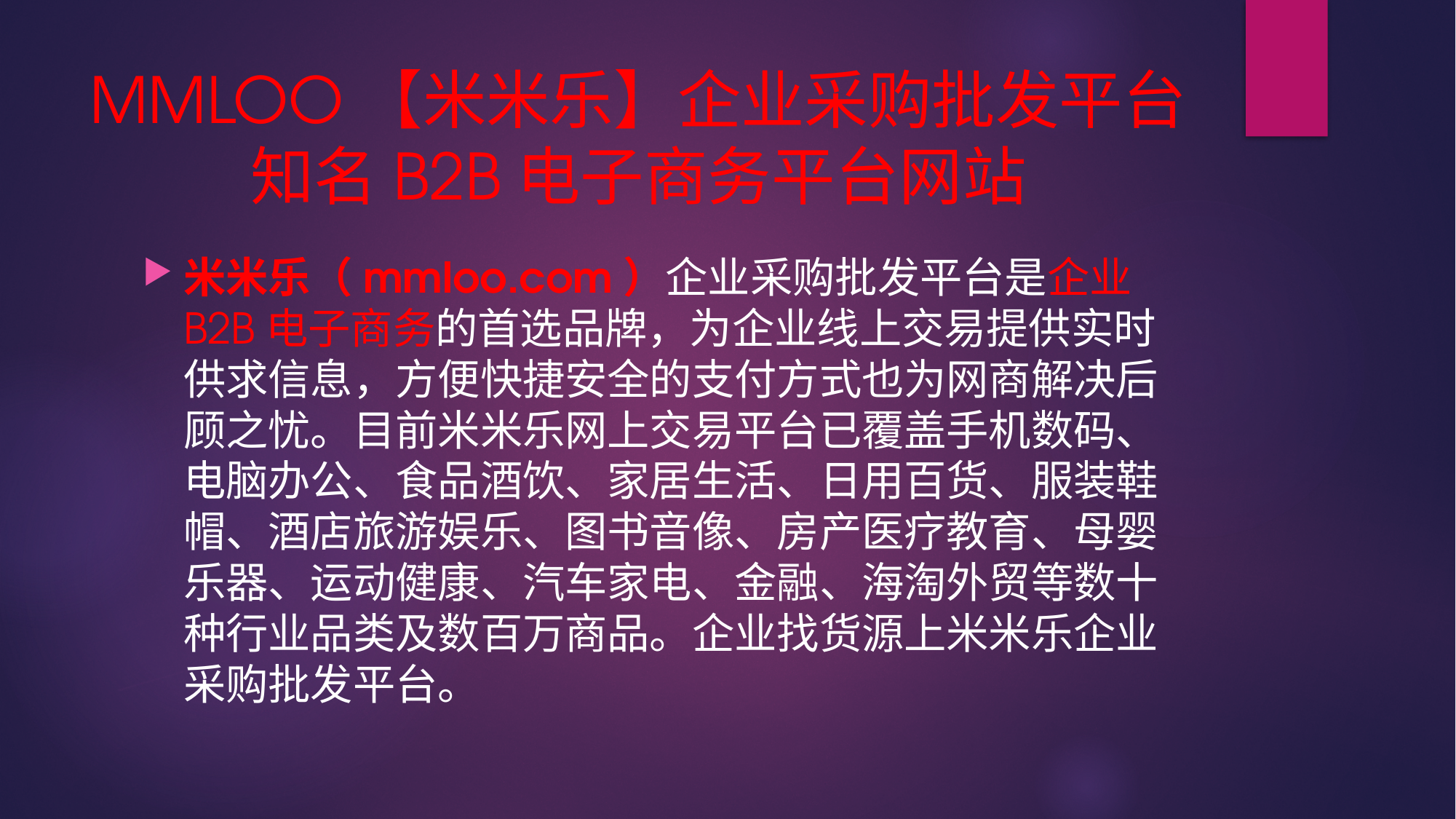

# MMLOO【米米乐】企业采购批发平台知名B2B电子商务平台网站
米米乐（mmloo.com）企业采购批发平台是企业B2B电子商务的首选品牌，为企业线上交易提供实时供求信息，方便快捷安全的支付方式也为网商解决后顾之忧。目前米米乐网上交易平台已覆盖手机数码、电脑办公、食品酒饮、家居生活、日用百货、服装鞋帽、酒店旅游娱乐、图书音像、房产医疗教育、母婴乐器、运动健康、汽车家电、金融、海淘外贸等数十种行业品类及数百万商品。企业找货源上米米乐企业采购批发平台。